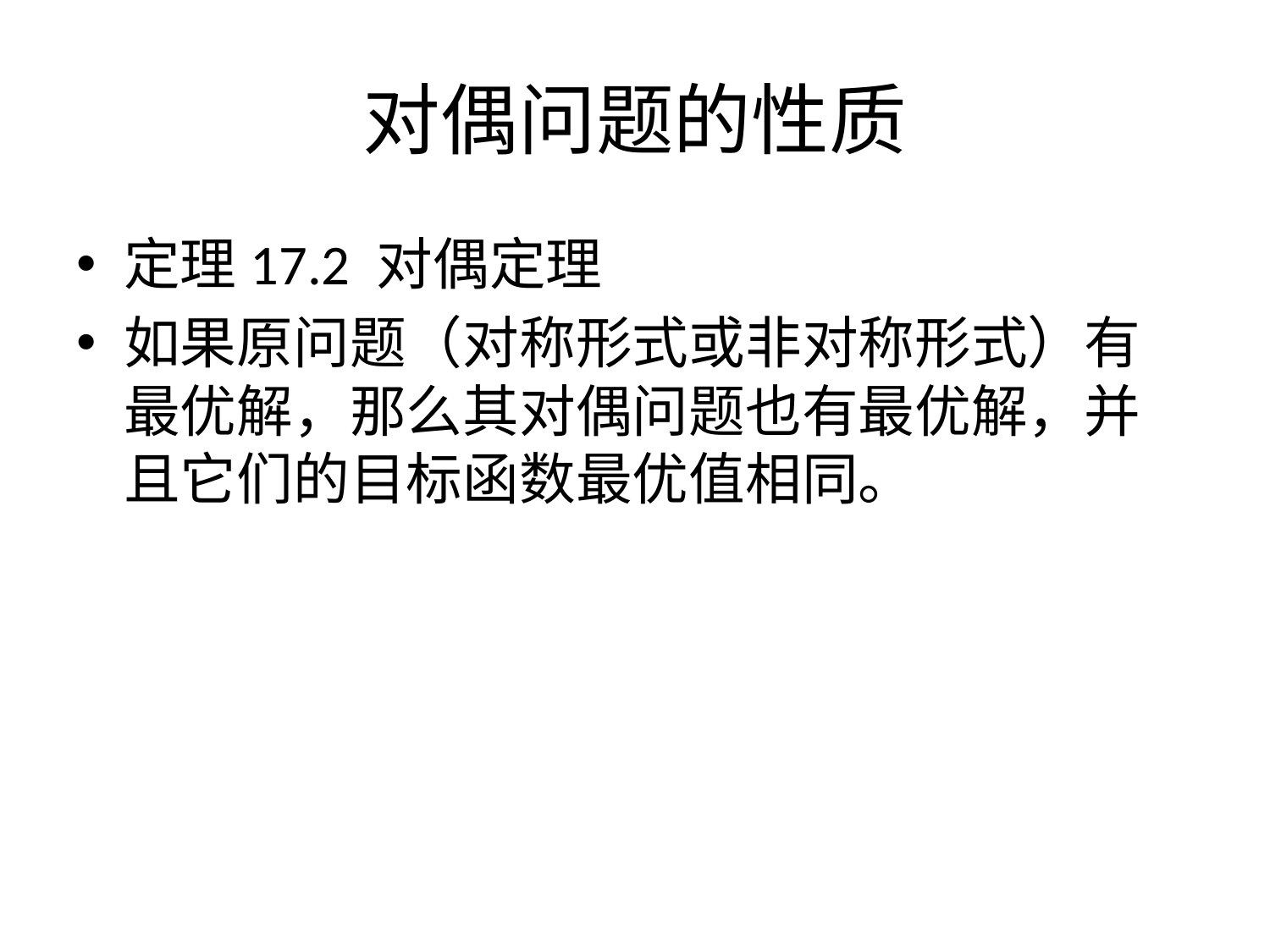

# 对偶问题的性质
定理17.2 对偶定理
如果原问题（对称形式或非对称形式）有最优解，那么其对偶问题也有最优解，并且它们的目标函数最优值相同。